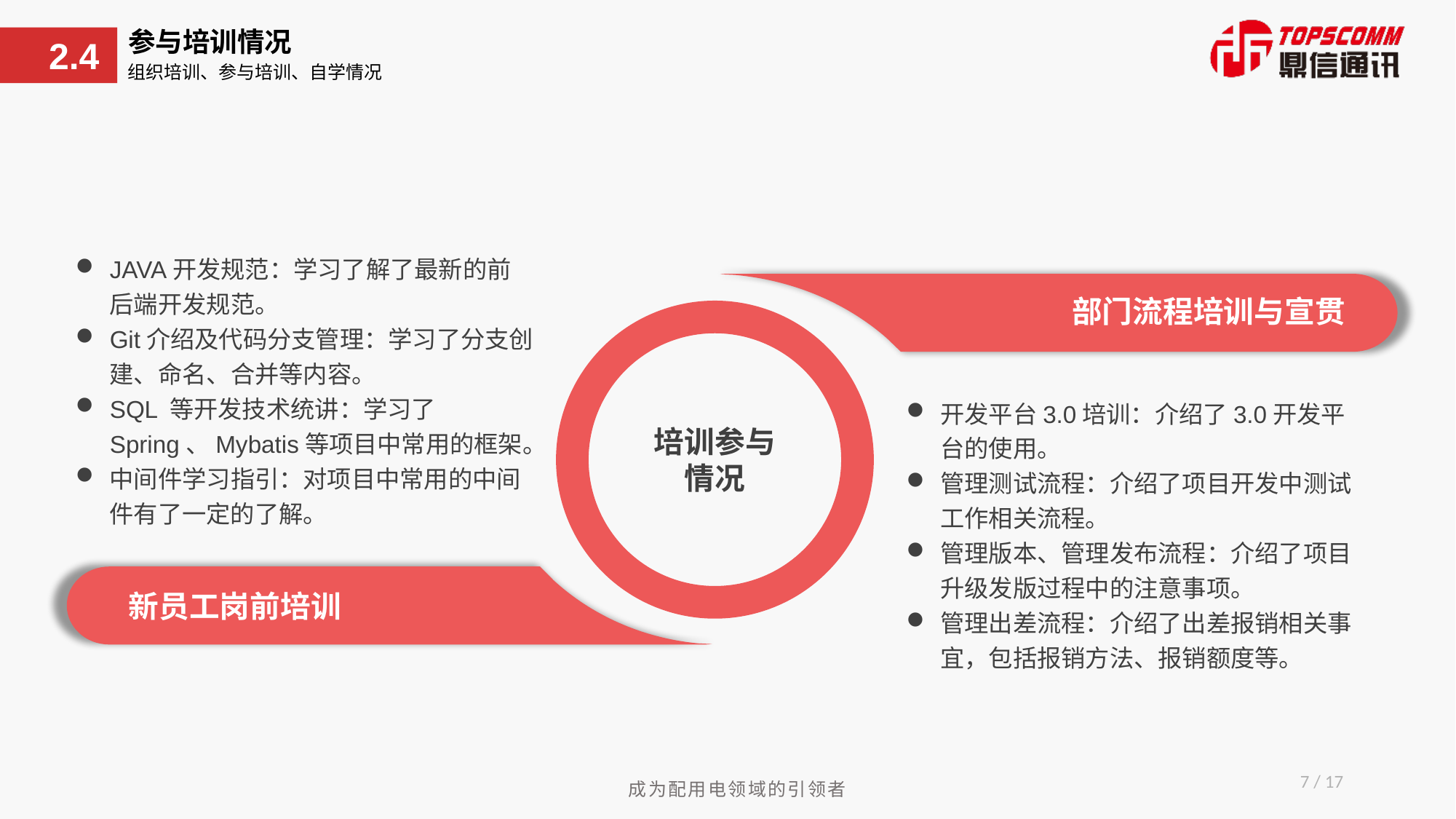

参与培训情况

2.4
组织培训、参与培训、自学情况
JAVA开发规范：学习了解了最新的前后端开发规范。
Git介绍及代码分支管理：学习了分支创建、命名、合并等内容。
SQL 等开发技术统讲：学习了Spring、Mybatis等项目中常用的框架。
中间件学习指引：对项目中常用的中间件有了一定的了解。

部门流程培训与宣贯

培训参与情况
开发平台3.0培训：介绍了3.0开发平台的使用。
管理测试流程：介绍了项目开发中测试工作相关流程。
管理版本、管理发布流程：介绍了项目升级发版过程中的注意事项。
管理出差流程：介绍了出差报销相关事宜，包括报销方法、报销额度等。

新员工岗前培训
7 / 17